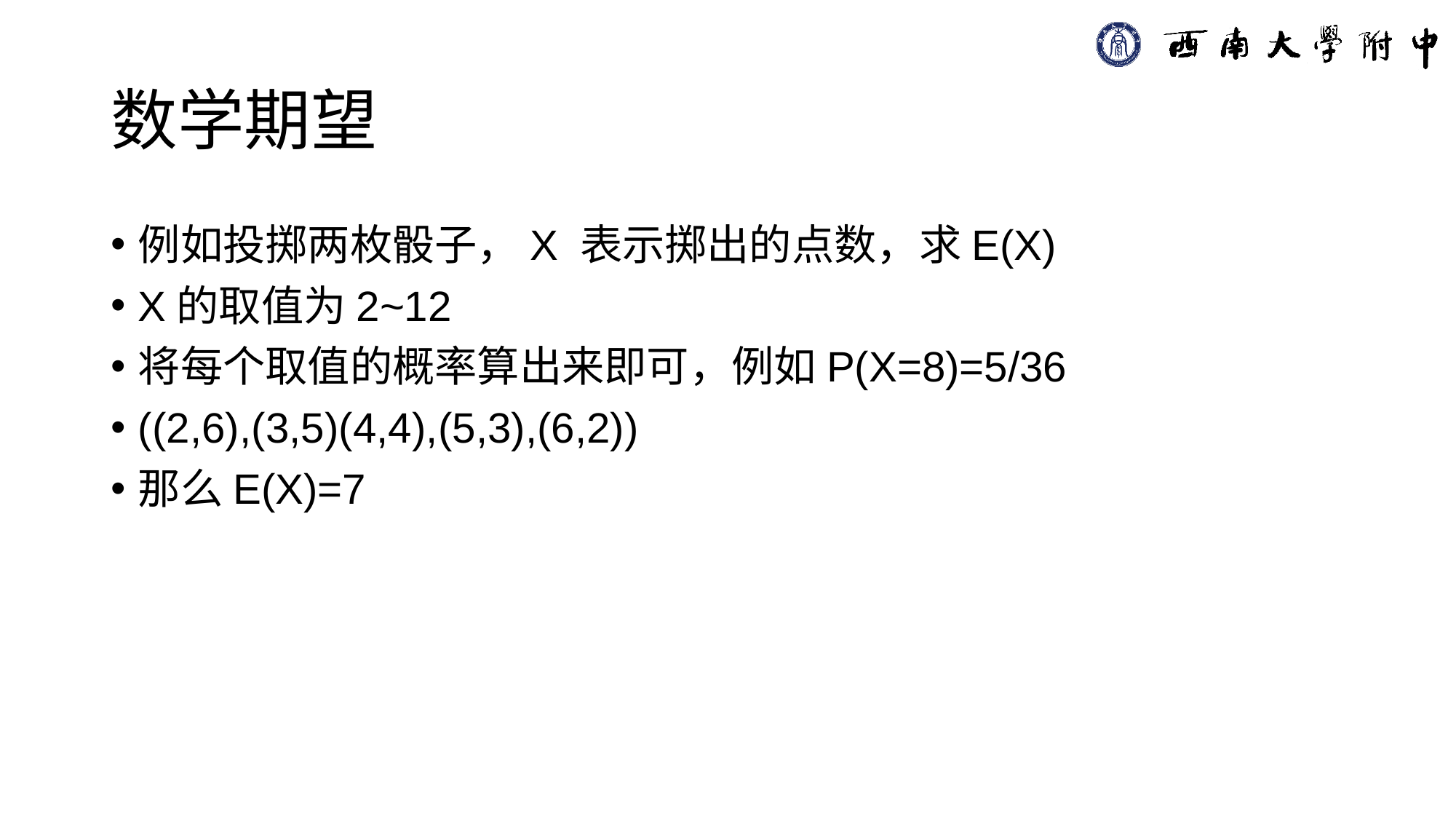

# 数学期望
例如投掷两枚骰子，X 表示掷出的点数，求E(X)
X的取值为2~12
将每个取值的概率算出来即可，例如P(X=8)=5/36
((2,6),(3,5)(4,4),(5,3),(6,2))
那么E(X)=7